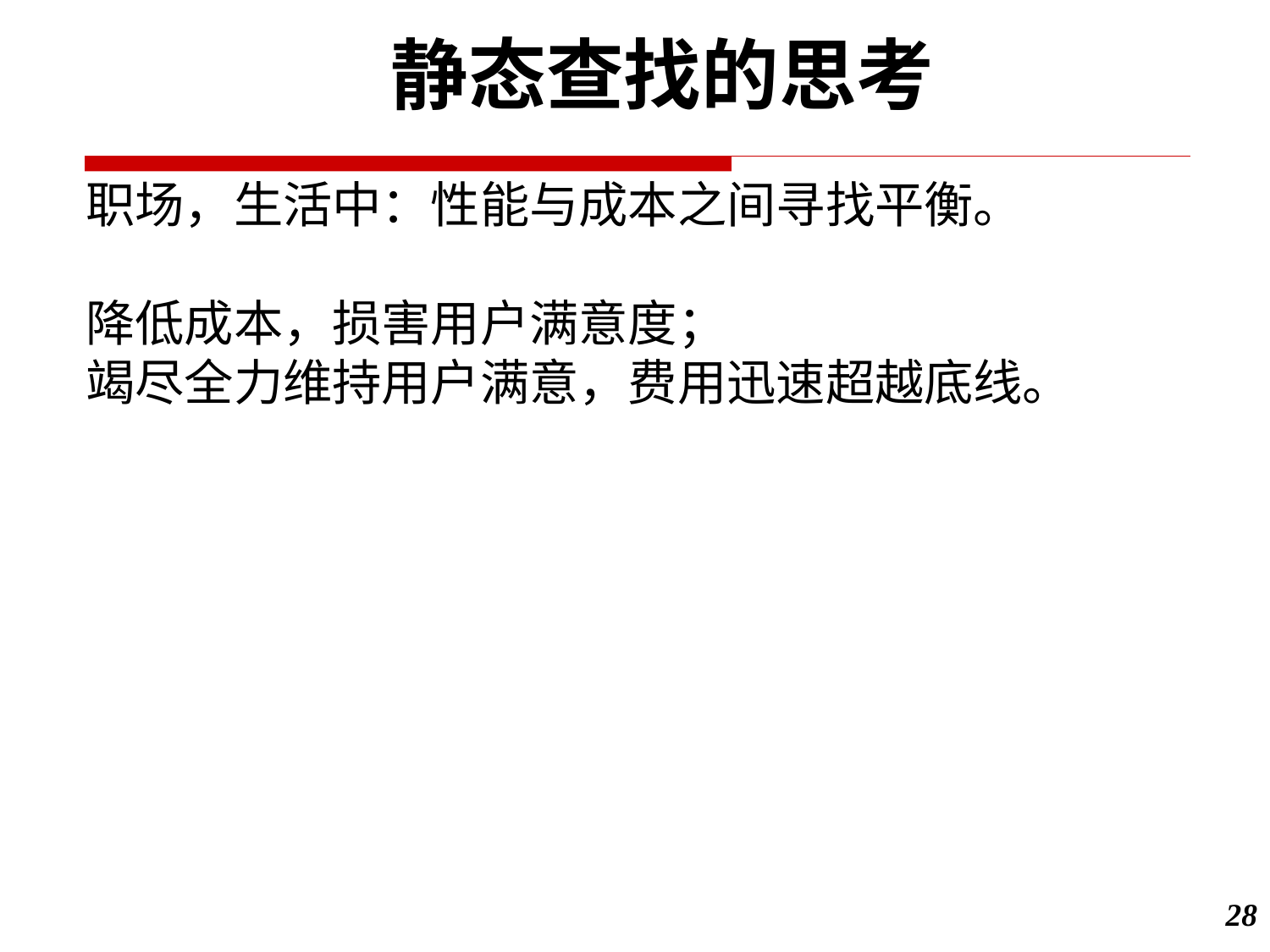

静态查找的思考
职场，生活中：性能与成本之间寻找平衡。
降低成本，损害用户满意度；
竭尽全力维持用户满意，费用迅速超越底线。
28